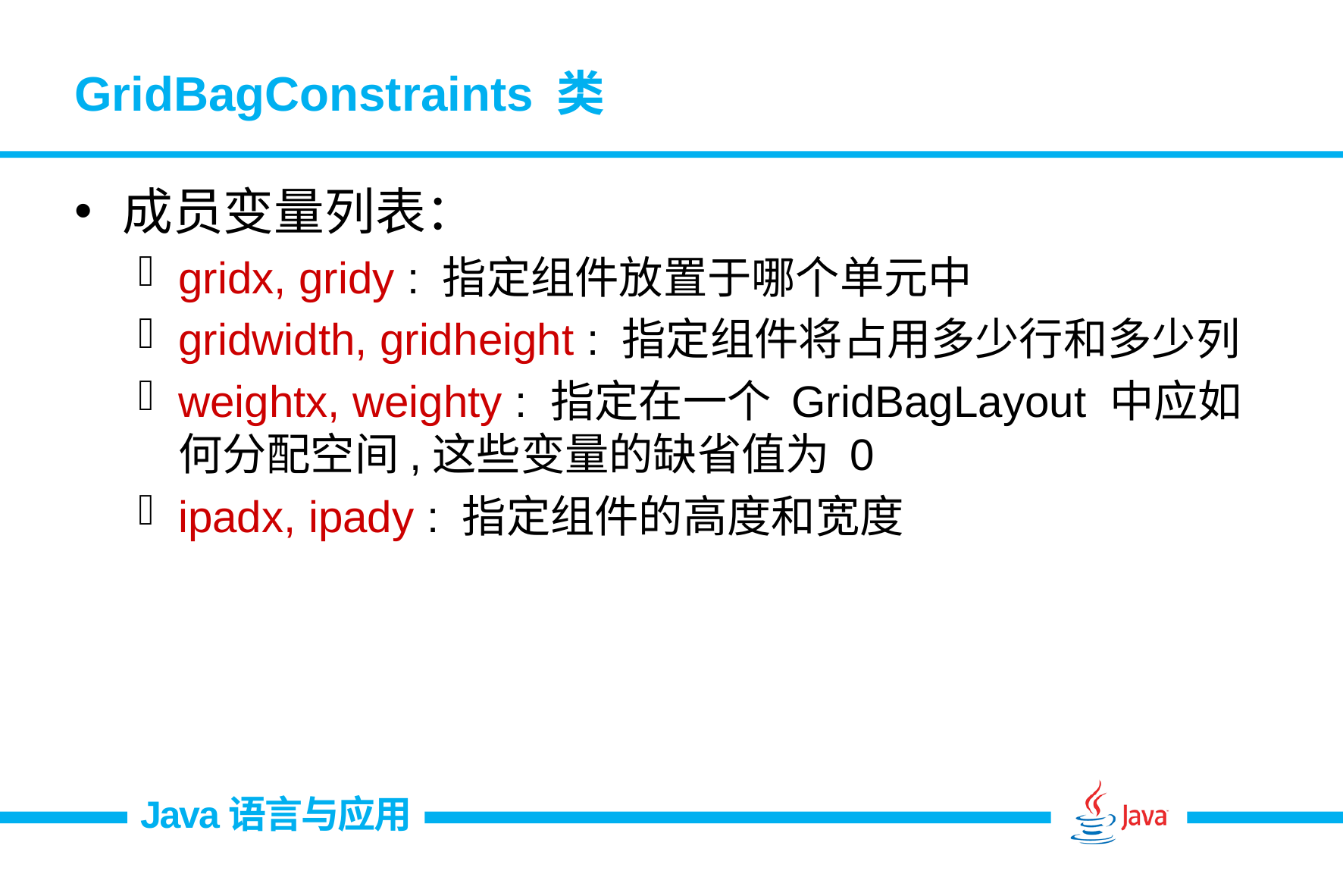

# GridBagConstraints 类
成员变量列表：
gridx, gridy : 指定组件放置于哪个单元中
gridwidth, gridheight : 指定组件将占用多少行和多少列
weightx, weighty : 指定在一个 GridBagLayout 中应如何分配空间,这些变量的缺省值为 0
ipadx, ipady : 指定组件的高度和宽度